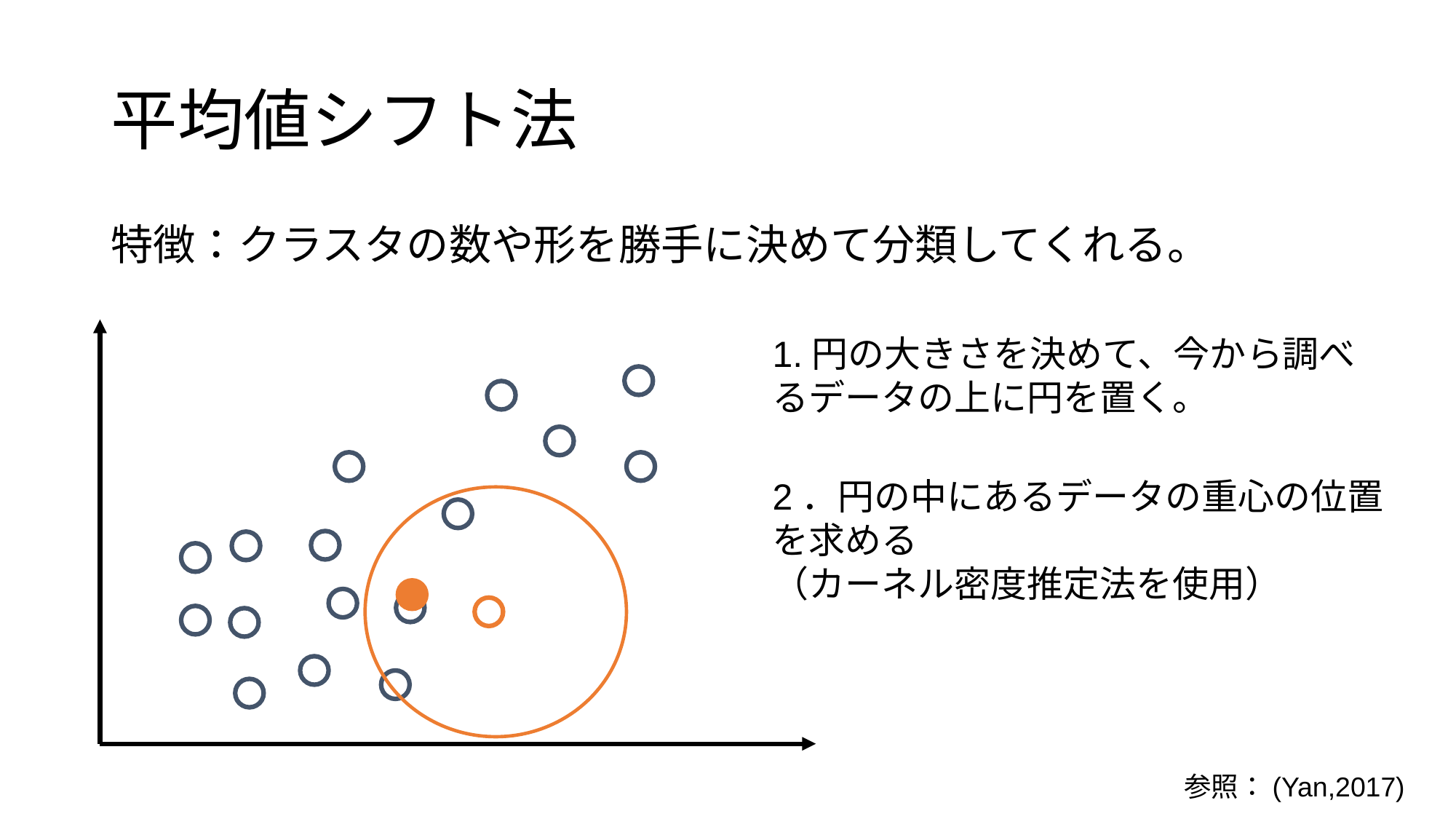

# 平均値シフト法
特徴：クラスタの数や形を勝手に決めて分類してくれる。

1.円の大きさを決めて、今から調べるデータの上に円を置く。

2．円の中にあるデータの重心の位置を求める
（カーネル密度推定法を使用）

参照：(Yan,2017)